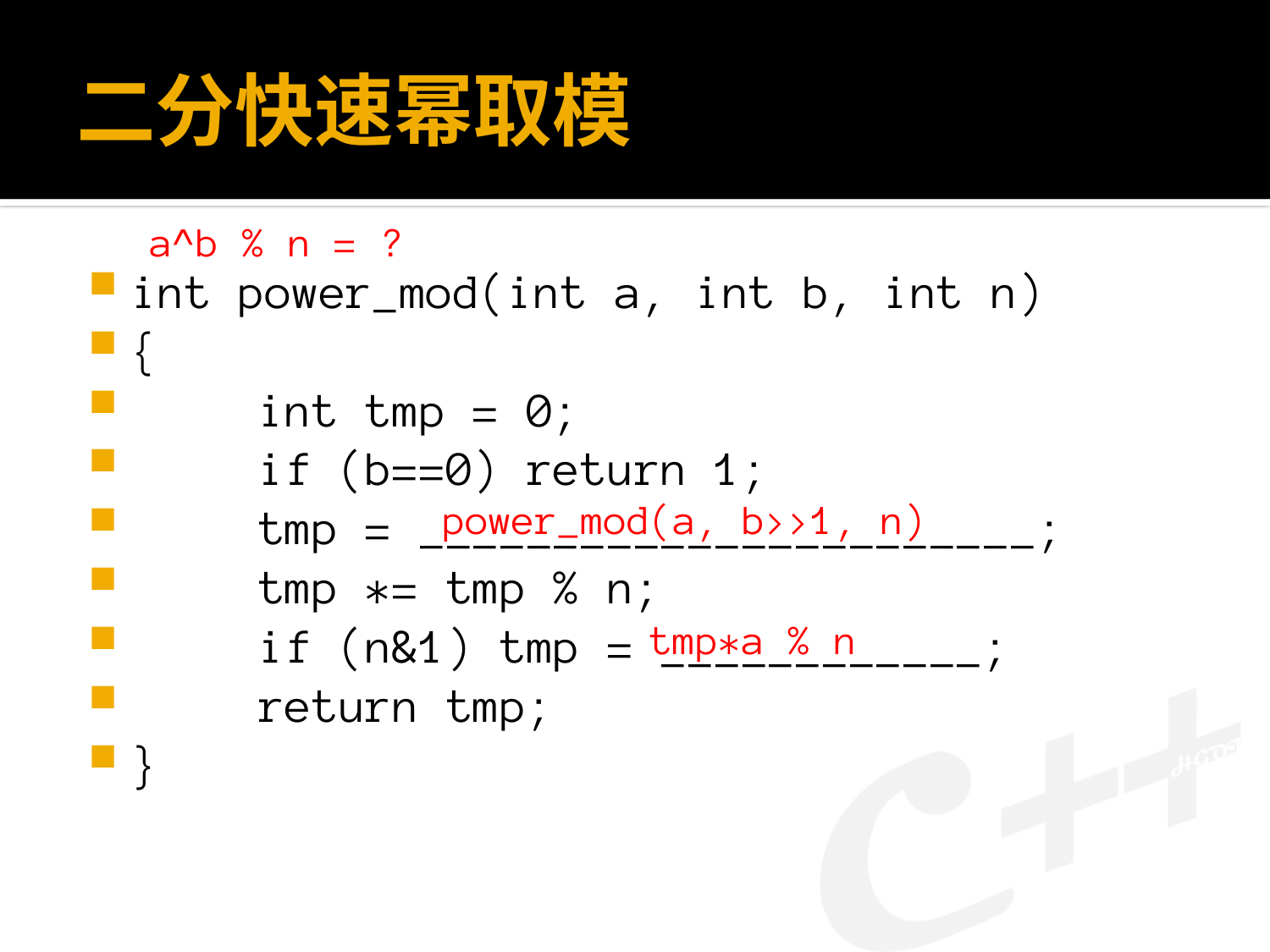

# 二分快速幂取模
a^b % n = ?
int power_mod(int a, int b, int n)
{
	int tmp = 0;
	if (b==0) return 1;
	tmp = _______________________;
	tmp *= tmp % n;
	if (n&1) tmp = ____________;
	return tmp;
}

power_mod(a, b>>1, n)
tmp*a % n